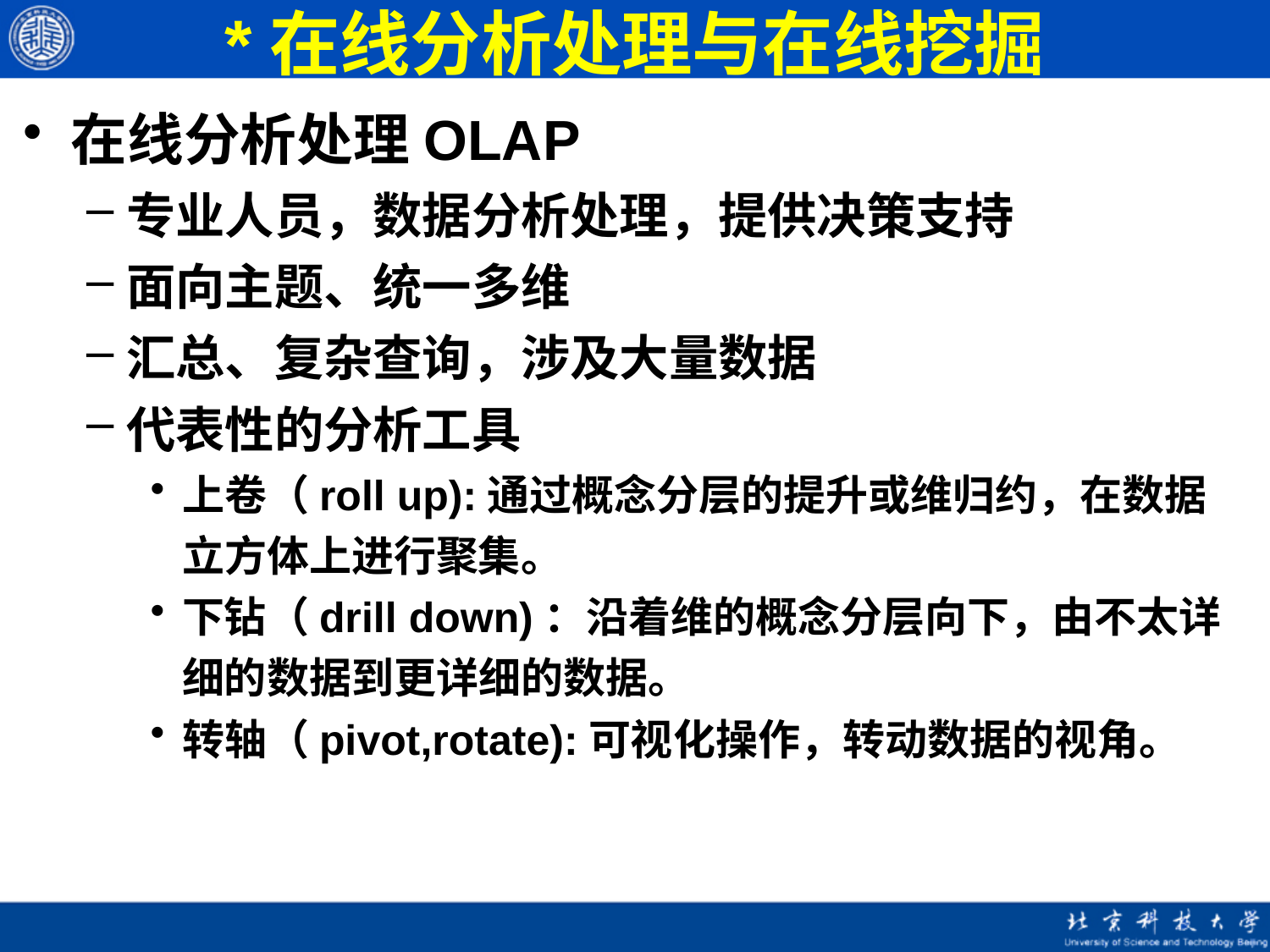

# *在线分析处理与在线挖掘
在线分析处理OLAP
专业人员，数据分析处理，提供决策支持
面向主题、统一多维
汇总、复杂查询，涉及大量数据
代表性的分析工具
上卷（roll up):通过概念分层的提升或维归约，在数据立方体上进行聚集。
下钻（drill down)：沿着维的概念分层向下，由不太详细的数据到更详细的数据。
转轴（pivot,rotate):可视化操作，转动数据的视角。